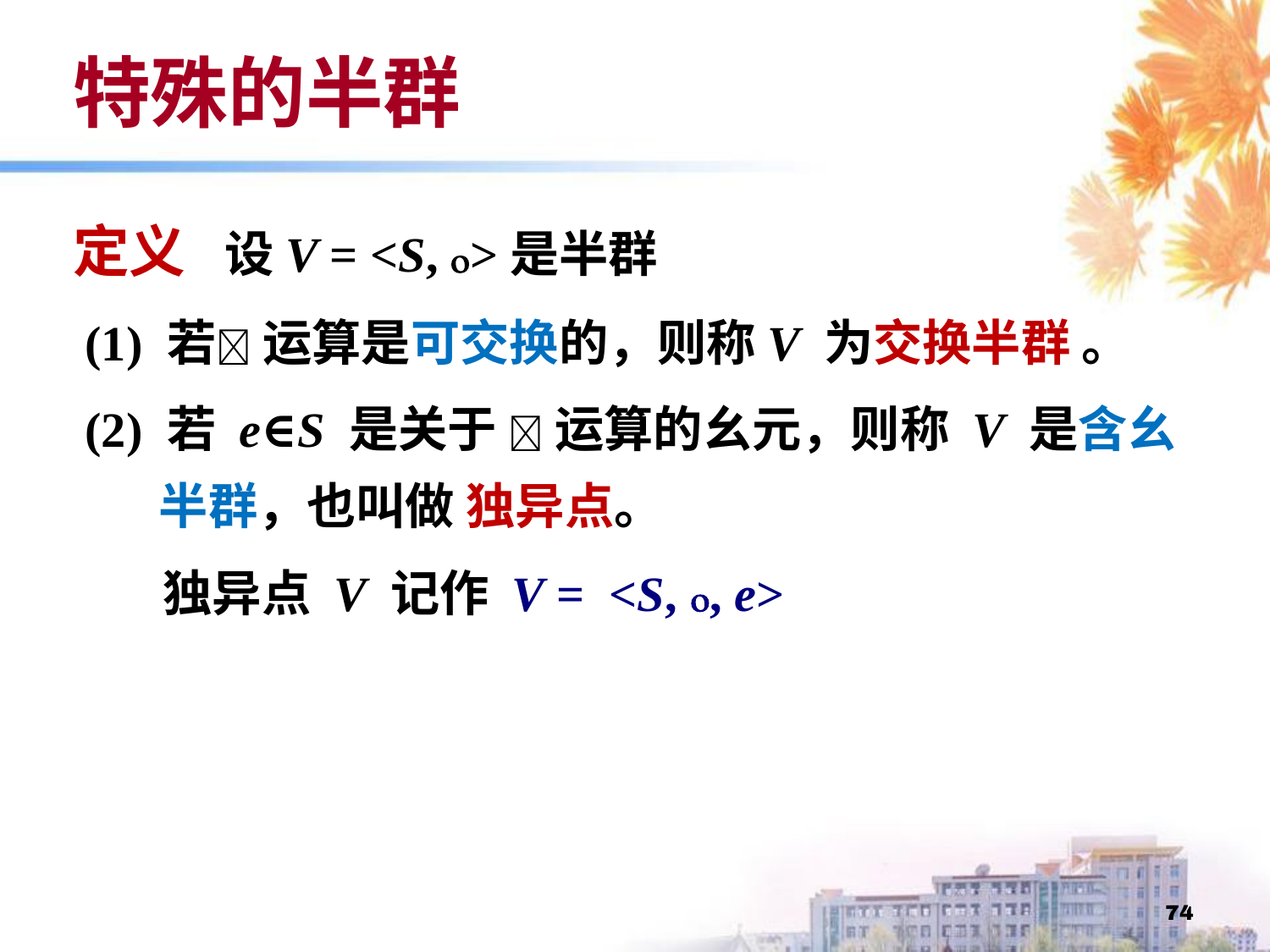

# 特殊的半群
定义   设V = <S, ο>是半群
 (1) 若ο 运算是可交换的，则称V 为交换半群 。
 (2) 若 e∈S 是关于 ο 运算的幺元，则称 V 是含幺半群，也叫做 独异点。
       独异点 V 记作 V =  <S, ο, e>
74